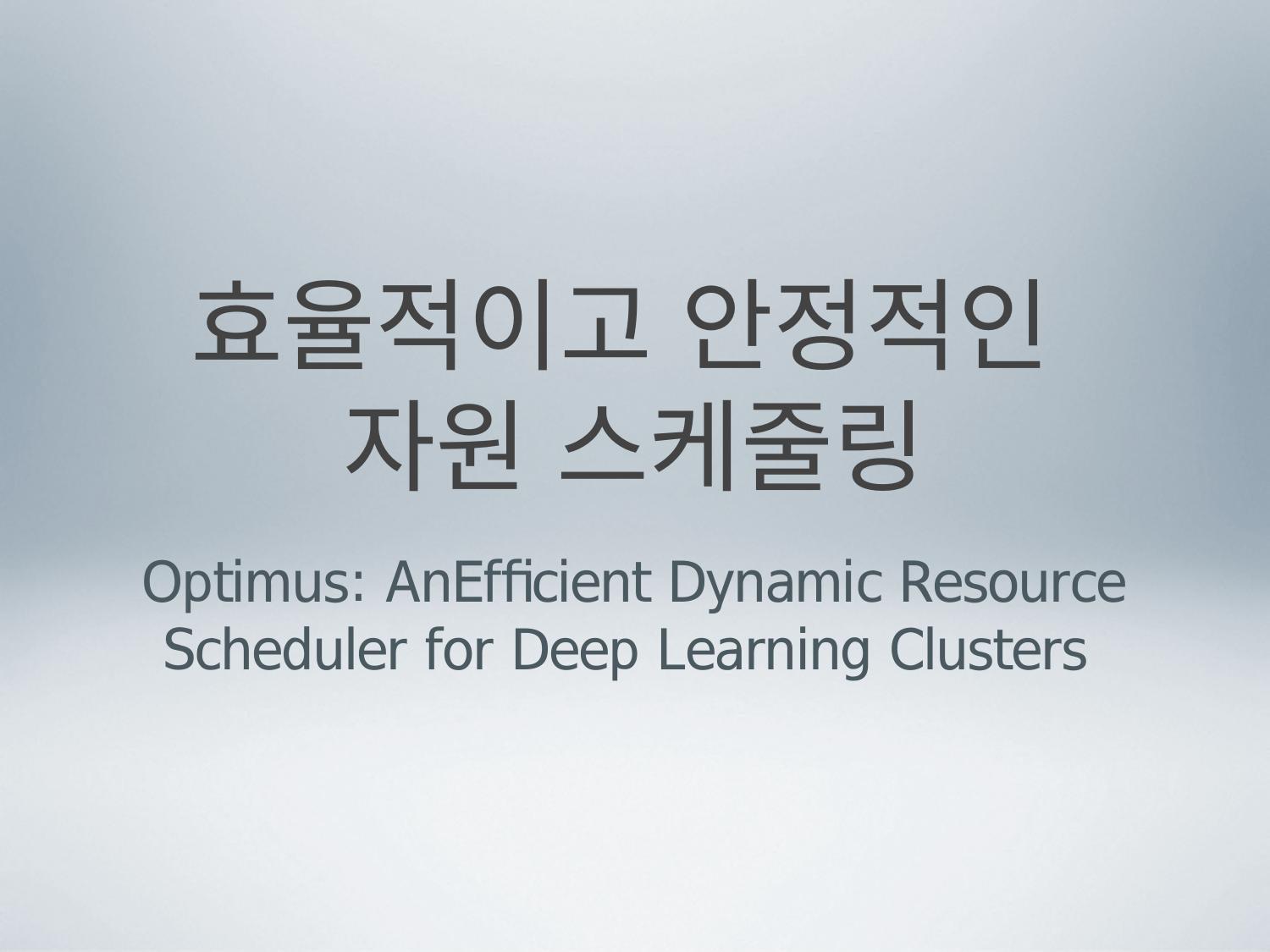

# 효율적이고 안정적인
자원 스케줄링
Optimus: AnEfficient Dynamic Resource Scheduler for Deep Learning Clusters